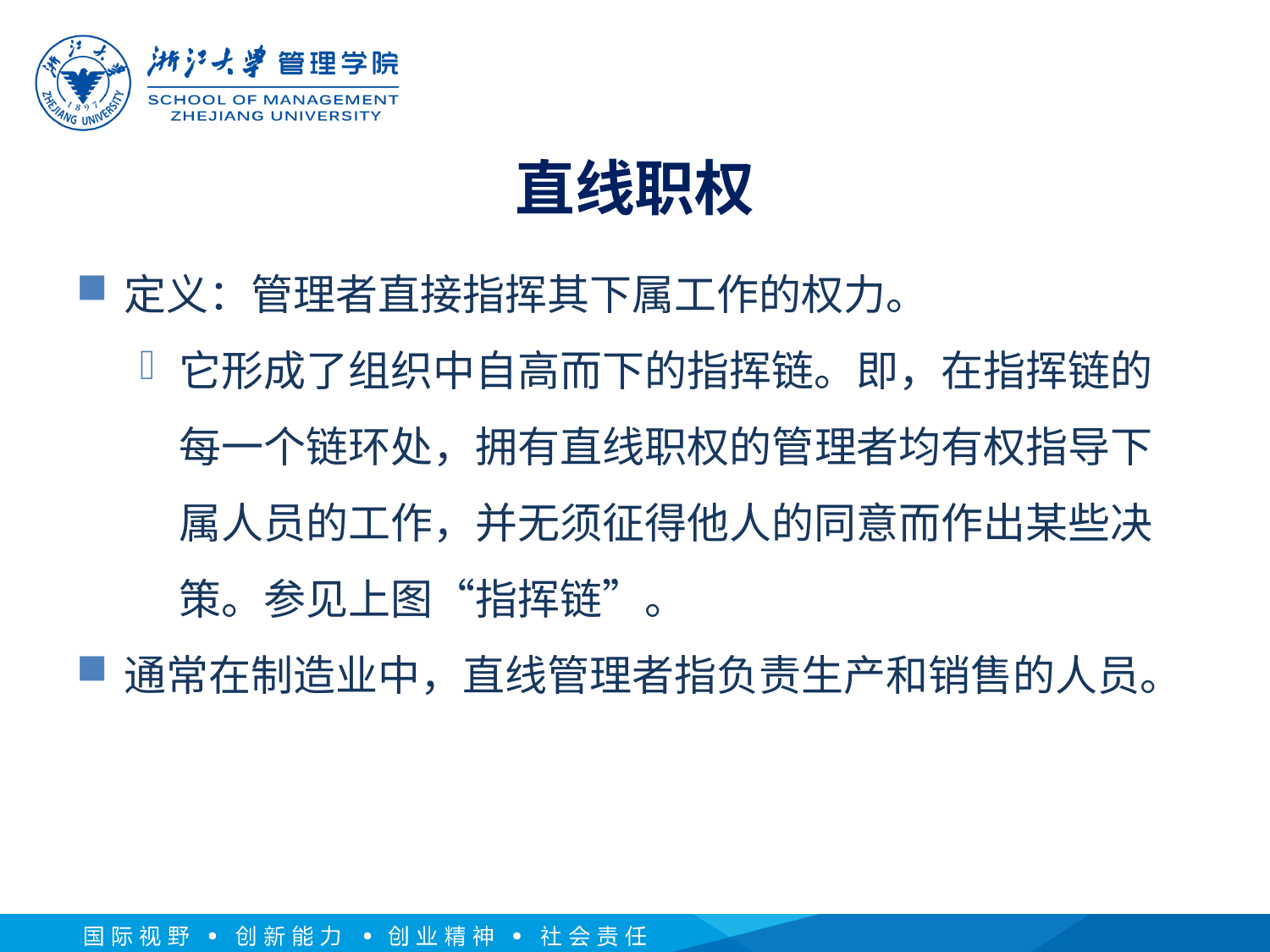

# 直线职权
定义：管理者直接指挥其下属工作的权力。
它形成了组织中自高而下的指挥链。即，在指挥链的每一个链环处，拥有直线职权的管理者均有权指导下属人员的工作，并无须征得他人的同意而作出某些决策。参见上图“指挥链”。
通常在制造业中，直线管理者指负责生产和销售的人员。